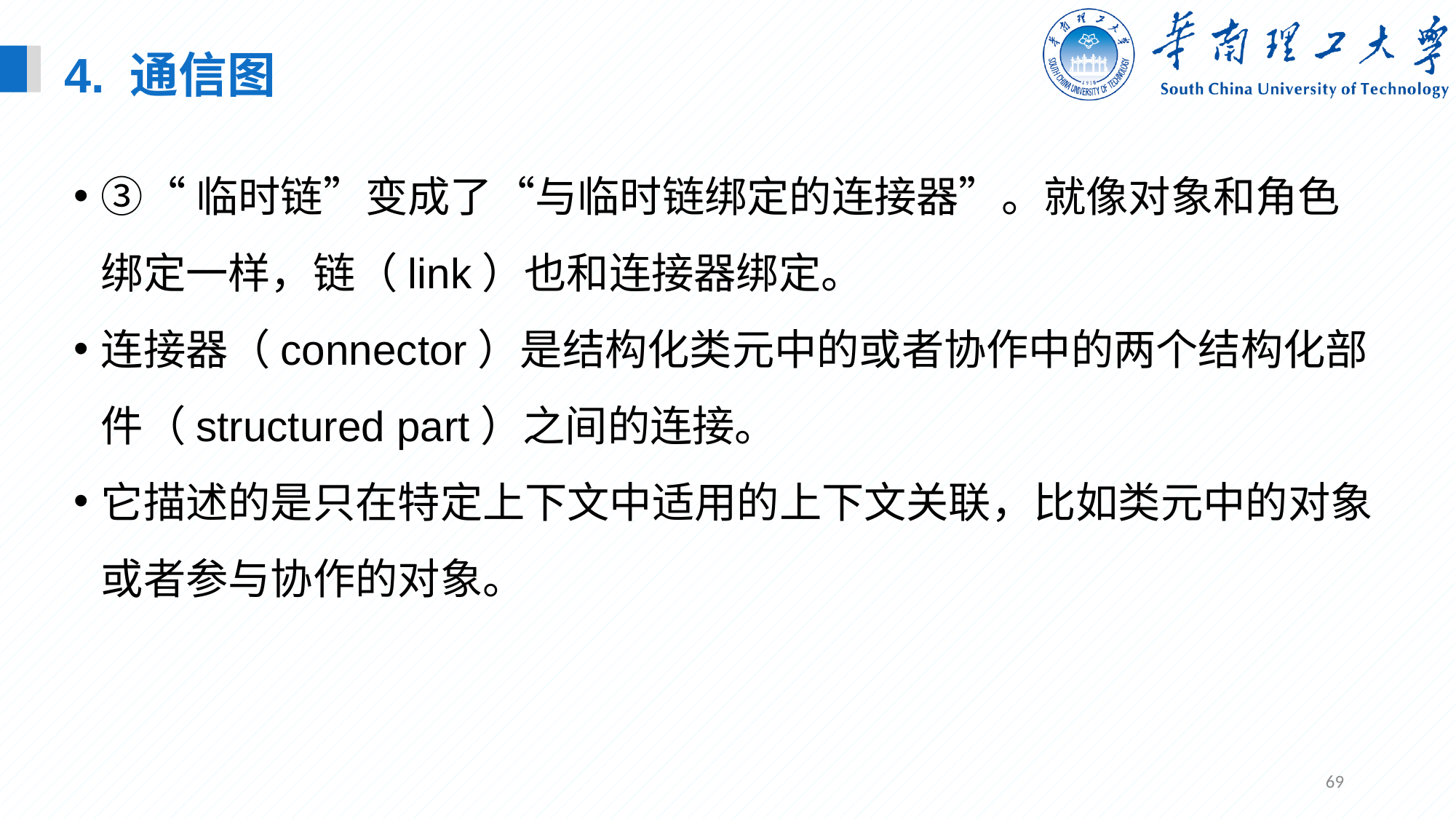

4. 通信图
③“临时链”变成了“与临时链绑定的连接器”。就像对象和角色绑定一样，链（link）也和连接器绑定。
连接器（connector）是结构化类元中的或者协作中的两个结构化部件（structured part）之间的连接。
它描述的是只在特定上下文中适用的上下文关联，比如类元中的对象或者参与协作的对象。

69